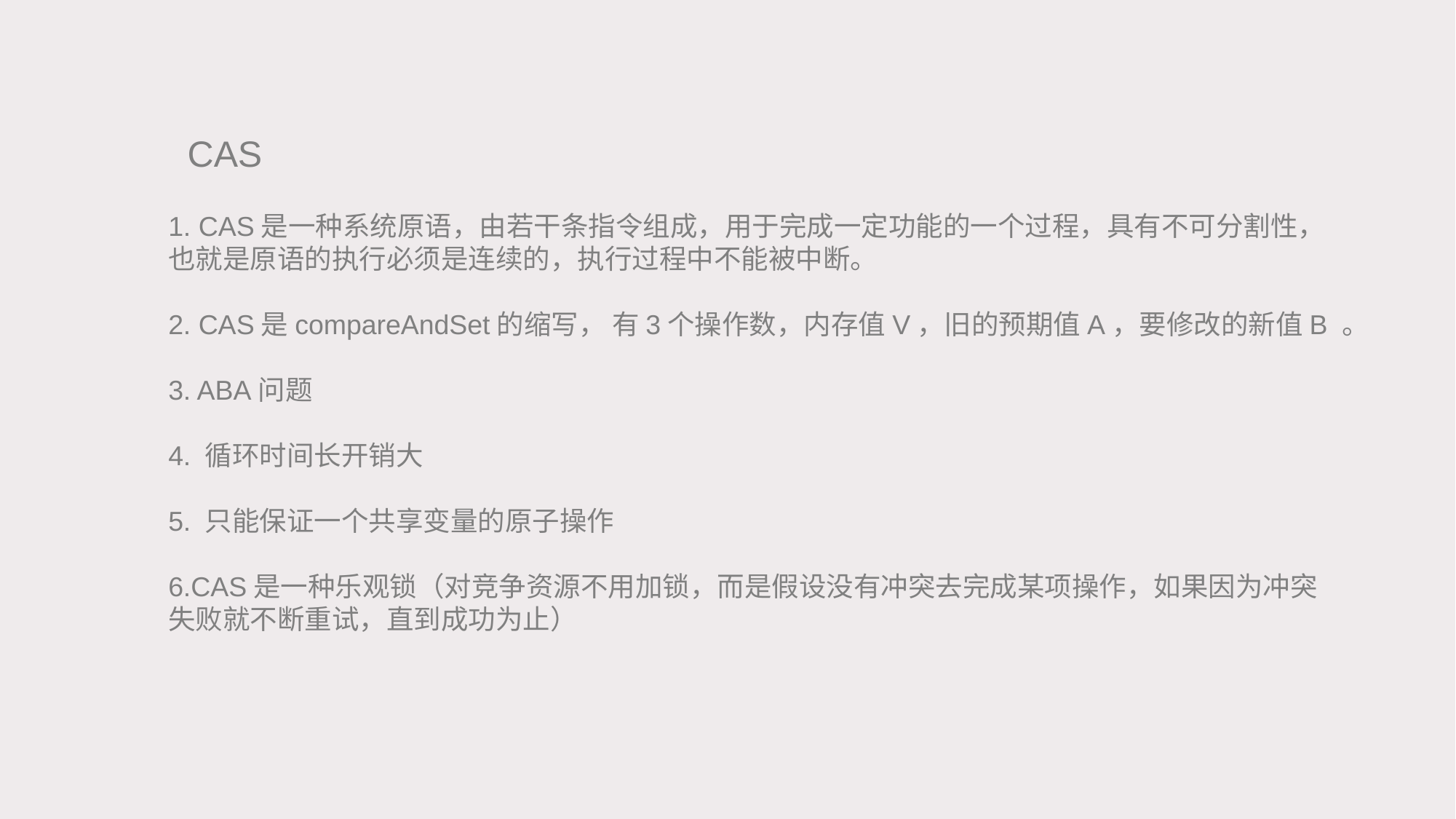

CAS
1. CAS是一种系统原语，由若干条指令组成，用于完成一定功能的一个过程，具有不可分割性，
也就是原语的执行必须是连续的，执行过程中不能被中断。

2. CAS是compareAndSet的缩写， 有3个操作数，内存值V，旧的预期值A，要修改的新值B 。

3. ABA问题

4. 循环时间长开销大

5. 只能保证一个共享变量的原子操作

6.CAS是一种乐观锁（对竞争资源不用加锁，而是假设没有冲突去完成某项操作，如果因为冲突
失败就不断重试，直到成功为止）